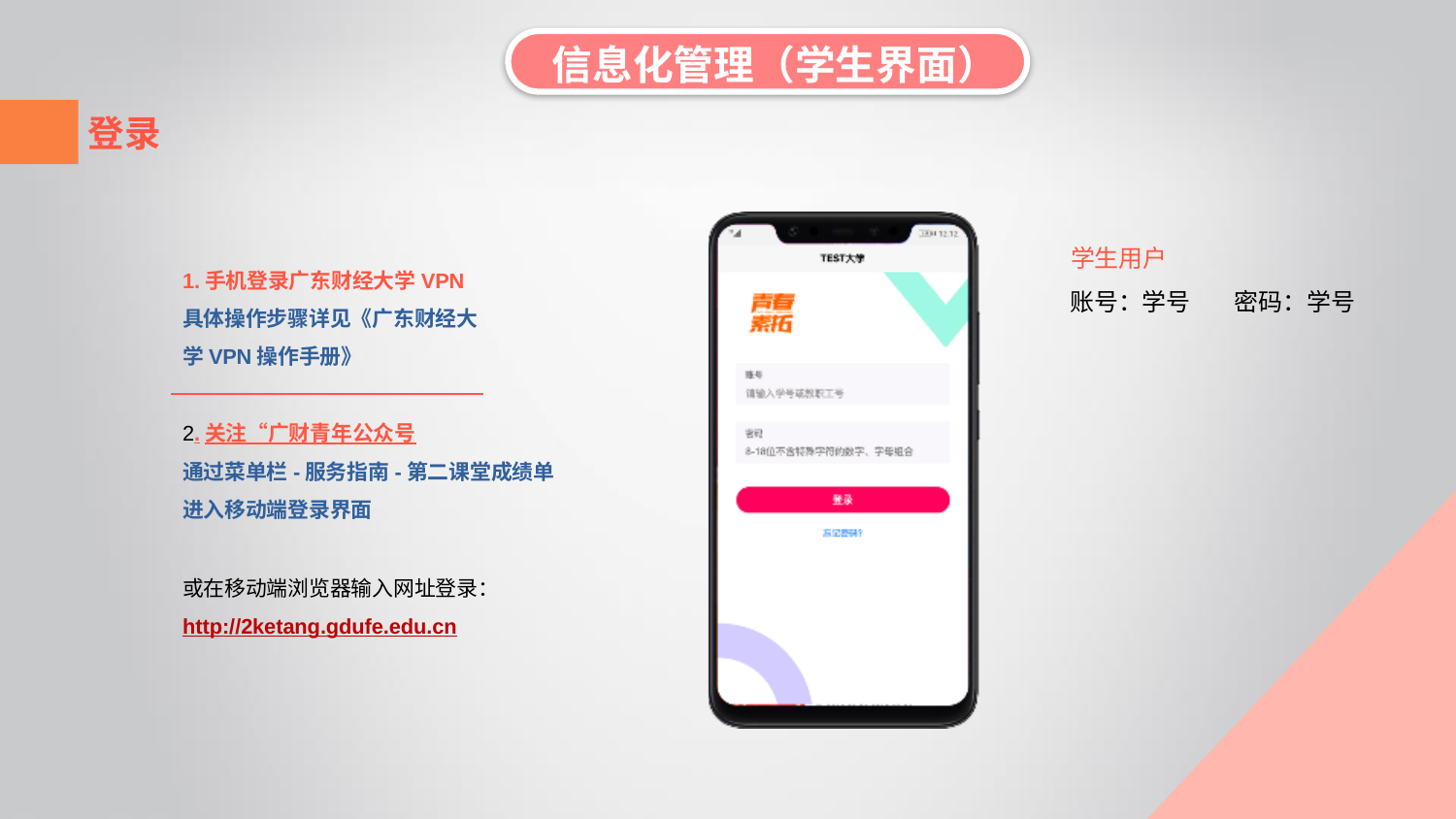

信息化管理（学生界面）

登录

# 学生用户
1.手机登录广东财经大学VPN  具体操作步骤详见《广东财经大 学VPN操作手册》
账号：学号
密码：学号

2.关注“广财青年公众号
通过菜单栏-服务指南-第二课堂成绩单
进入移动端登录界面

或在移动端浏览器输入网址登录：
http://2ketang.gdufe.edu.cn